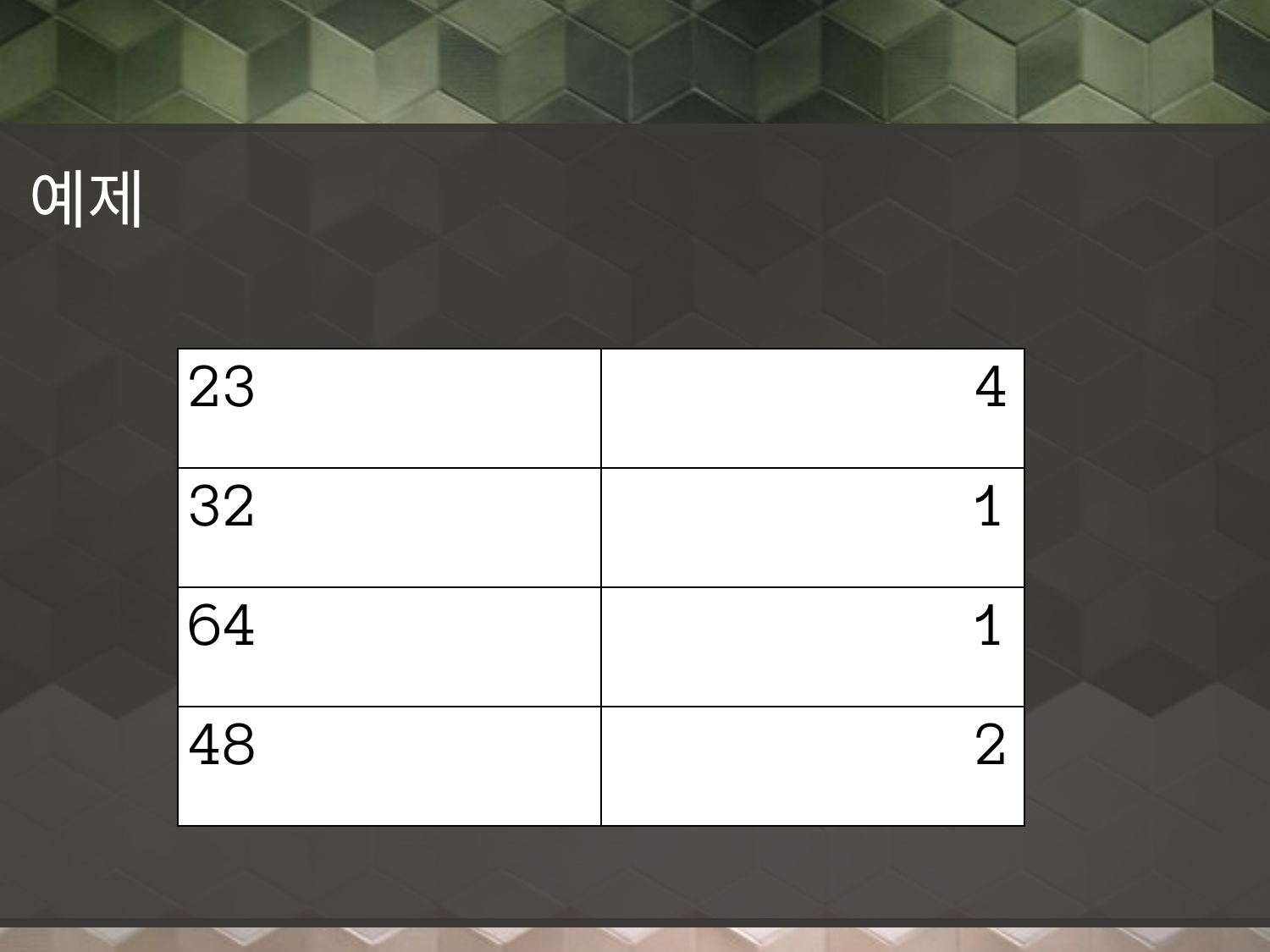

예제
| 23 | 4 |
| --- | --- |
| 32 | 1 |
| 64 | 1 |
| 48 | 2 |